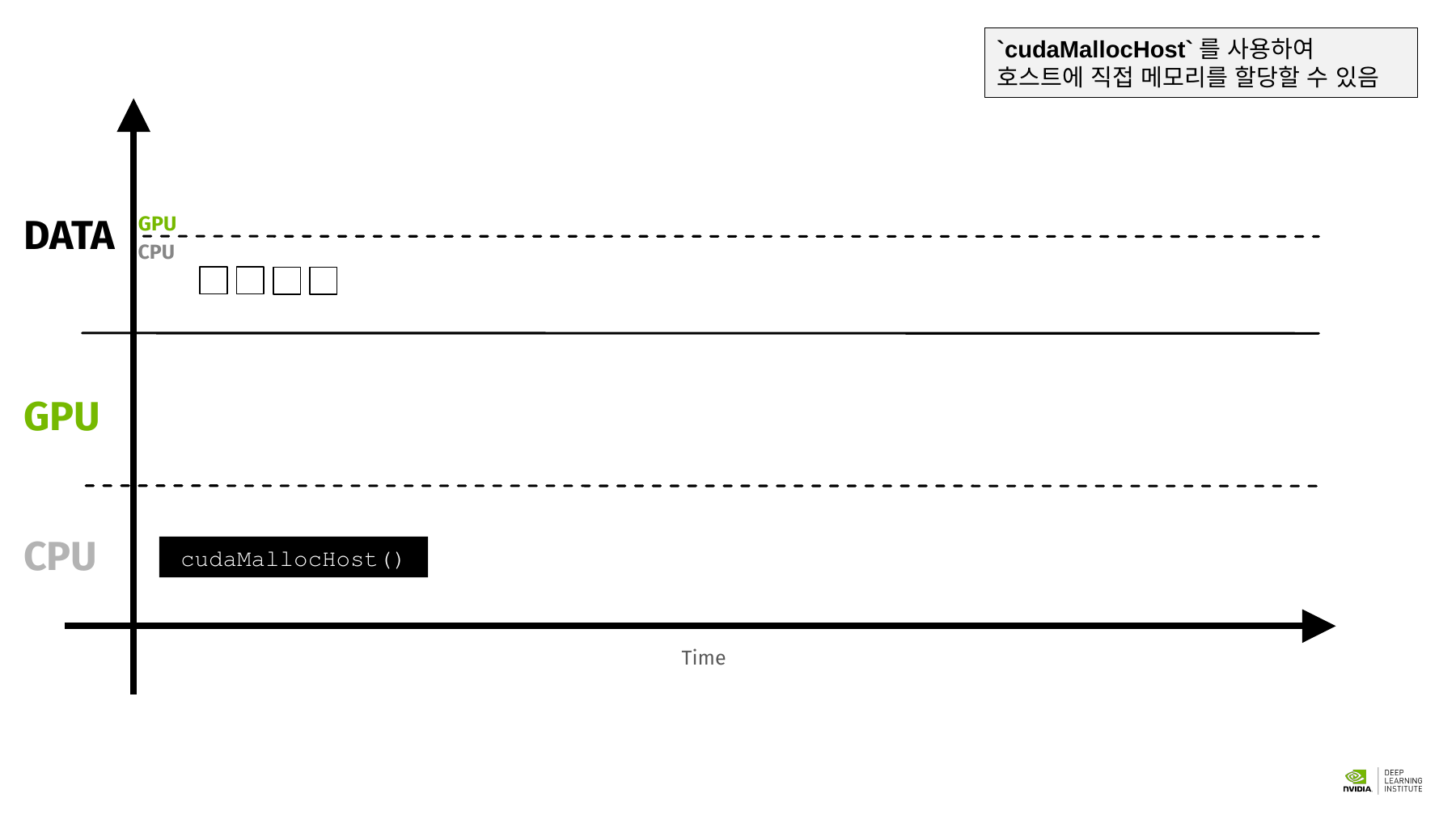

`cudaMallocHost`를 사용하여 호스트에 직접 메모리를 할당할 수 있음
TIME
GPU
DATA
CPU

GPU
CPU
cudaMallocHost()
Time